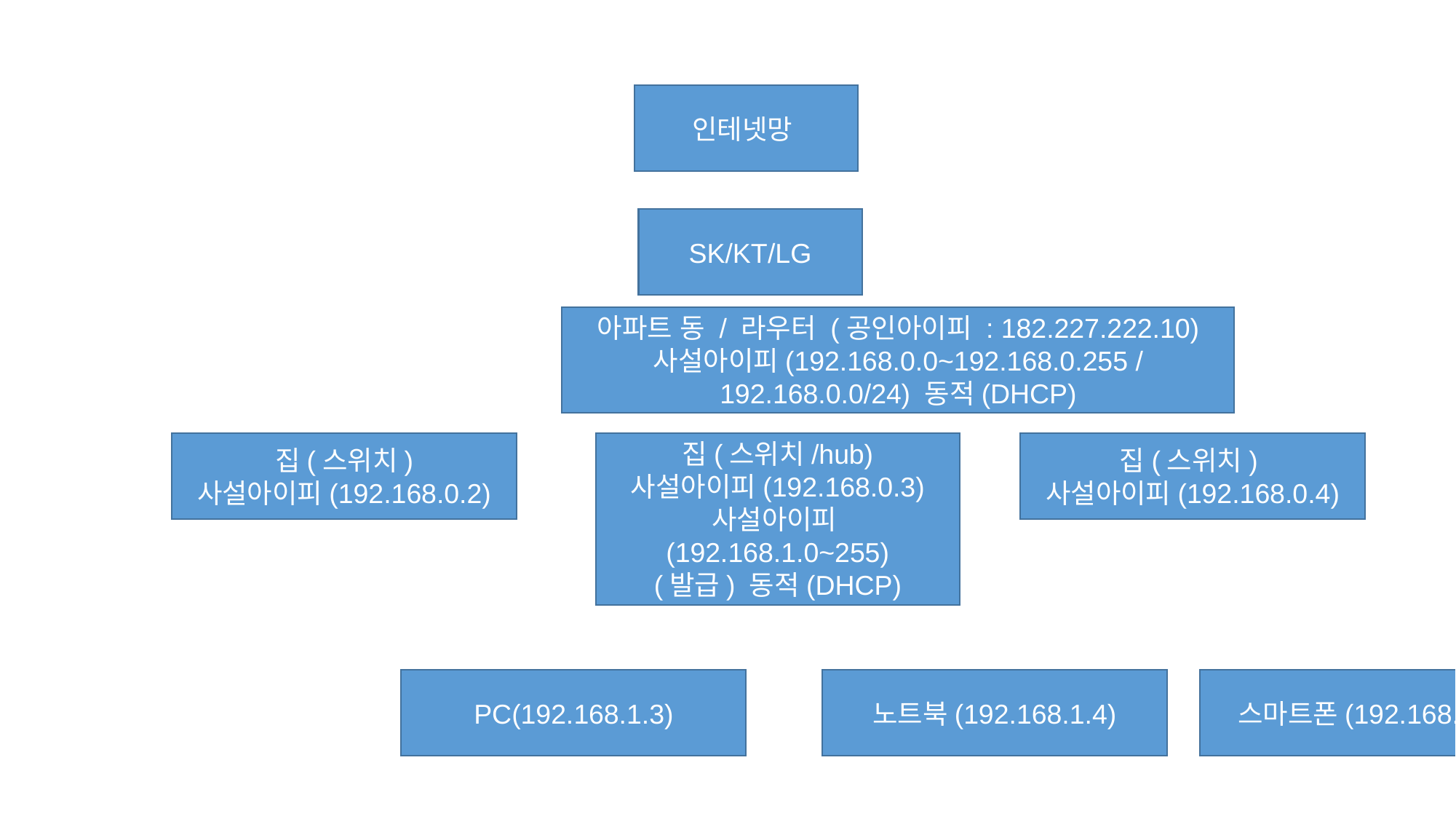

인테넷망
SK/KT/LG
아파트 동 / 라우터 (공인아이피 : 182.227.222.10)
사설아이피(192.168.0.0~192.168.0.255 / 192.168.0.0/24) 동적(DHCP)
집(스위치/hub)
사설아이피(192.168.0.3)
사설아이피(192.168.1.0~255)
(발급) 동적(DHCP)
집(스위치)
사설아이피(192.168.0.4)
집(스위치)
사설아이피(192.168.0.2)
PC(192.168.1.3)
노트북(192.168.1.4)
스마트폰(192.168.1.5)